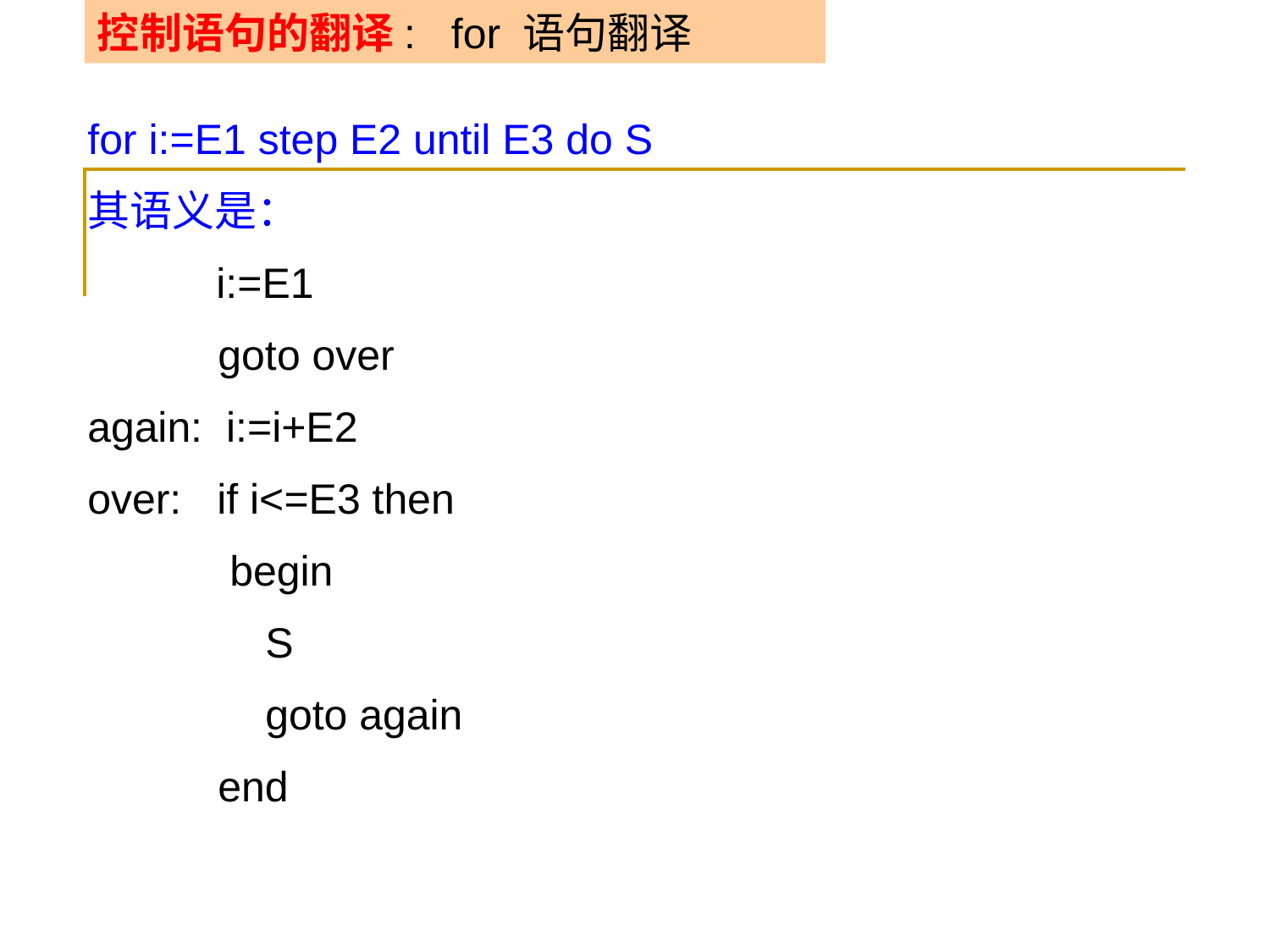

控制语句的翻译:   for 语句翻译
for i:=E1 step E2 until E3 do S
其语义是：
　        i:=E1
           goto over
again:  i:=i+E2
over:   if i<=E3 then
            begin
               S
               goto again
           end

93